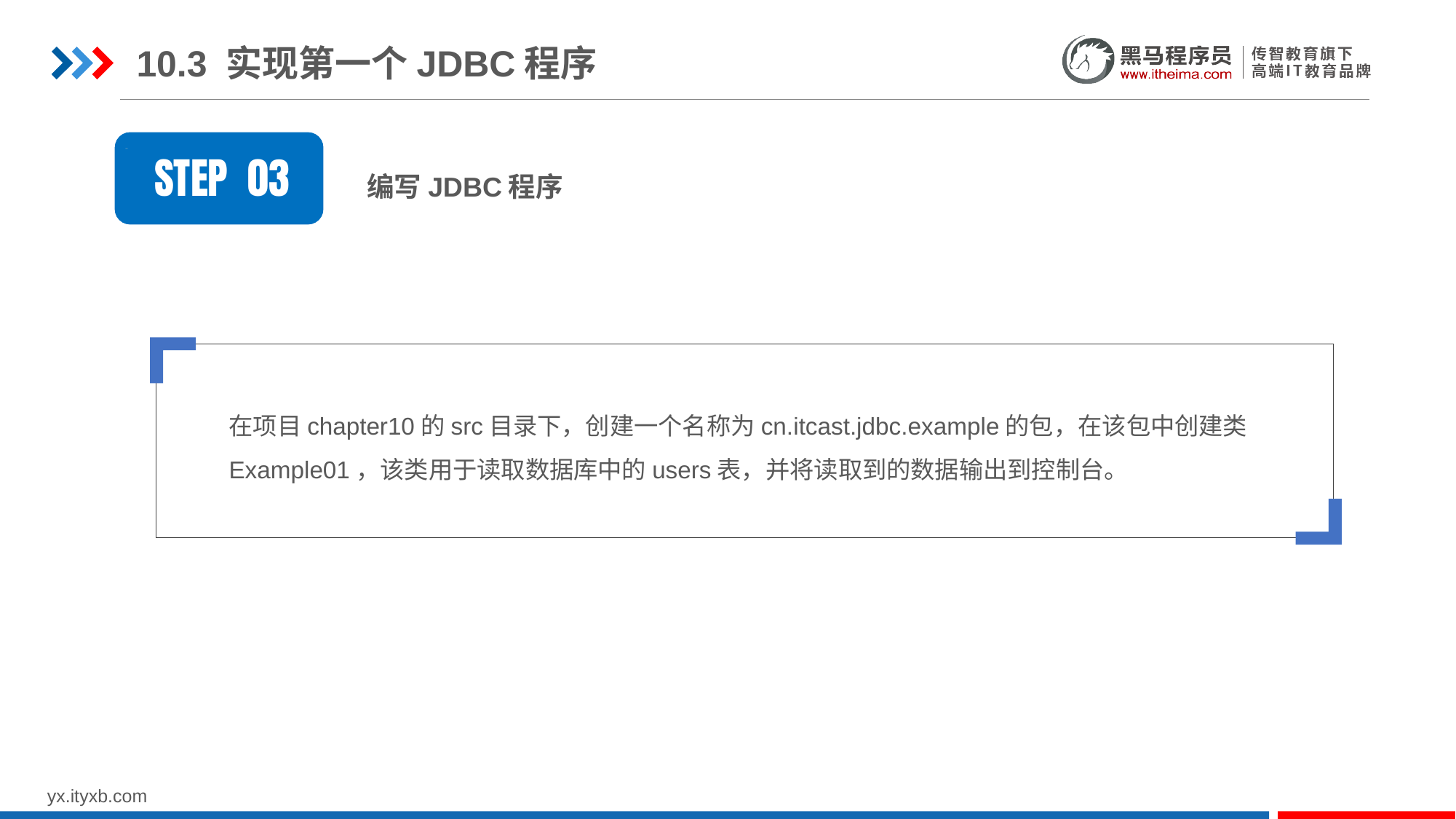

10.3 实现第一个JDBC程序

编写JDBC程序
STEP  03

在项目chapter10的src目录下，创建一个名称为cn.itcast.jdbc.example的包，在该包中创建类Example01，该类用于读取数据库中的users表，并将读取到的数据输出到控制台。